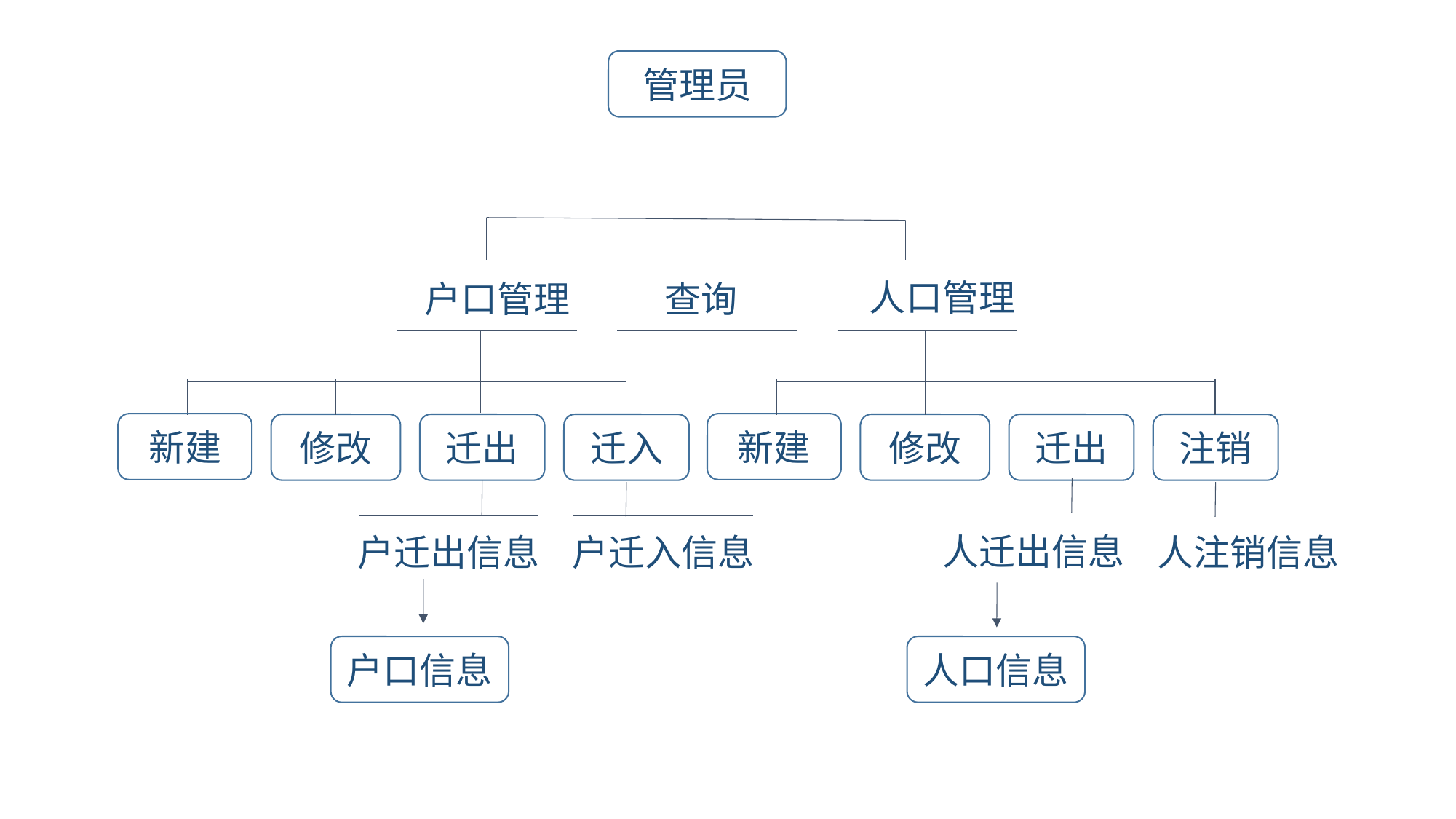

管理员
人口管理
户口管理
查询
修改
迁出
迁入
新建
修改
迁出
注销
人迁出信息

人注销信息

户迁出信息

户迁入信息

户口信息
人口信息
新建